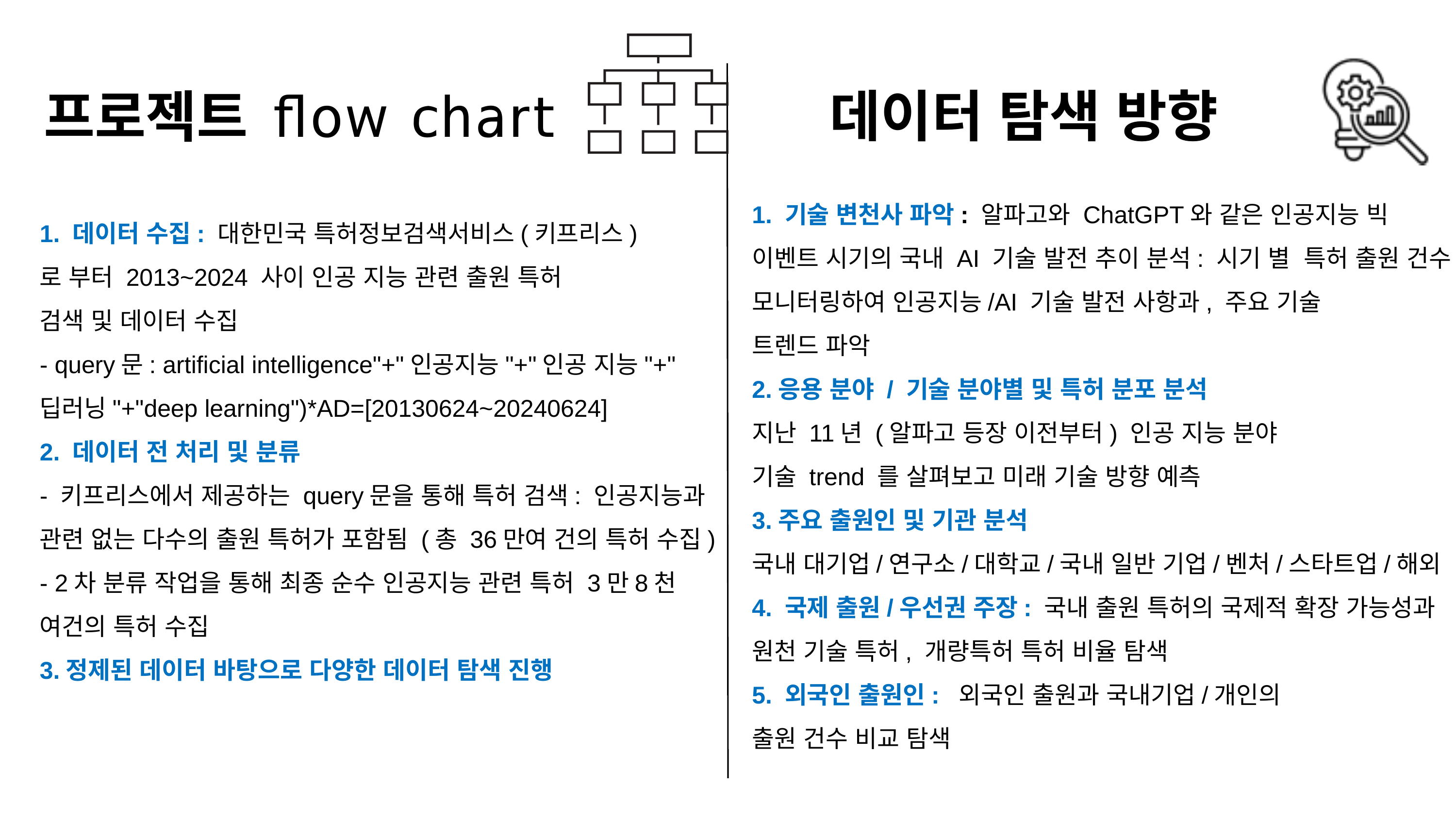

데이터 탐색 방향
프로젝트 flow chart

1. 데이터 수집: 대한민국 특허정보검색서비스(키프리스)
로 부터 2013~2024 사이 인공 지능 관련 출원 특허
검색 및 데이터 수집
- query문: artificial intelligence"+"인공지능"+"인공 지능"+"딥러닝"+"deep learning")*AD=[20130624~20240624]
2. 데이터 전 처리 및 분류
- 키프리스에서 제공하는 query문을 통해 특허 검색: 인공지능과 관련 없는 다수의 출원 특허가 포함됨 (총 36만여 건의 특허 수집)
- 2차 분류 작업을 통해 최종 순수 인공지능 관련 특허 3만8천 여건의 특허 수집
3.정제된 데이터 바탕으로 다양한 데이터 탐색 진행
1. 기술 변천사 파악: 알파고와 ChatGPT와 같은 인공지능 빅 이벤트 시기의 국내 AI 기술 발전 추이 분석: 시기 별  특허 출원 건수 모니터링하여 인공지능/AI 기술 발전 사항과, 주요 기술
트렌드 파악
2.응용 분야 / 기술 분야별 및 특허 분포 분석
지난 11년 (알파고 등장 이전부터) 인공 지능 분야
기술 trend 를 살펴보고 미래 기술 방향 예측
3.주요 출원인 및 기관 분석
국내 대기업/연구소/대학교/국내 일반 기업/벤처/스타트업/해외
4. 국제 출원/우선권 주장: 국내 출원 특허의 국제적 확장 가능성과 원천 기술 특허, 개량특허 특허 비율 탐색
5. 외국인 출원인:  외국인 출원과 국내기업/개인의
출원 건수 비교 탐색